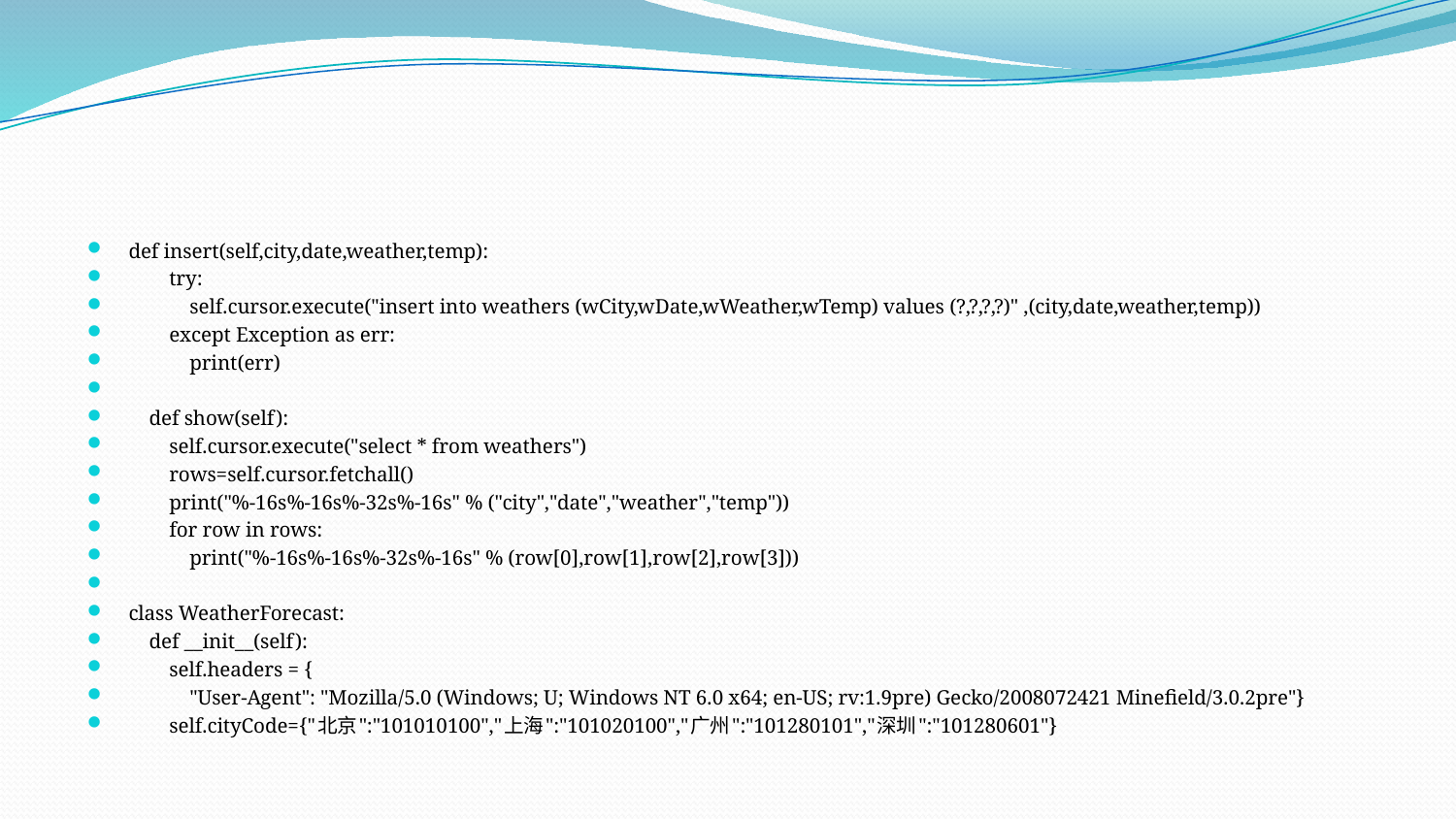

#
def insert(self,city,date,weather,temp):
        try:
            self.cursor.execute("insert into weathers (wCity,wDate,wWeather,wTemp) values (?,?,?,?)" ,(city,date,weather,temp))
        except Exception as err:
            print(err)

    def show(self):
        self.cursor.execute("select * from weathers")
        rows=self.cursor.fetchall()
        print("%-16s%-16s%-32s%-16s" % ("city","date","weather","temp"))
        for row in rows:
            print("%-16s%-16s%-32s%-16s" % (row[0],row[1],row[2],row[3]))

class WeatherForecast:
    def __init__(self):
        self.headers = {
            "User-Agent": "Mozilla/5.0 (Windows; U; Windows NT 6.0 x64; en-US; rv:1.9pre) Gecko/2008072421 Minefield/3.0.2pre"}
        self.cityCode={"北京":"101010100","上海":"101020100","广州":"101280101","深圳":"101280601"}